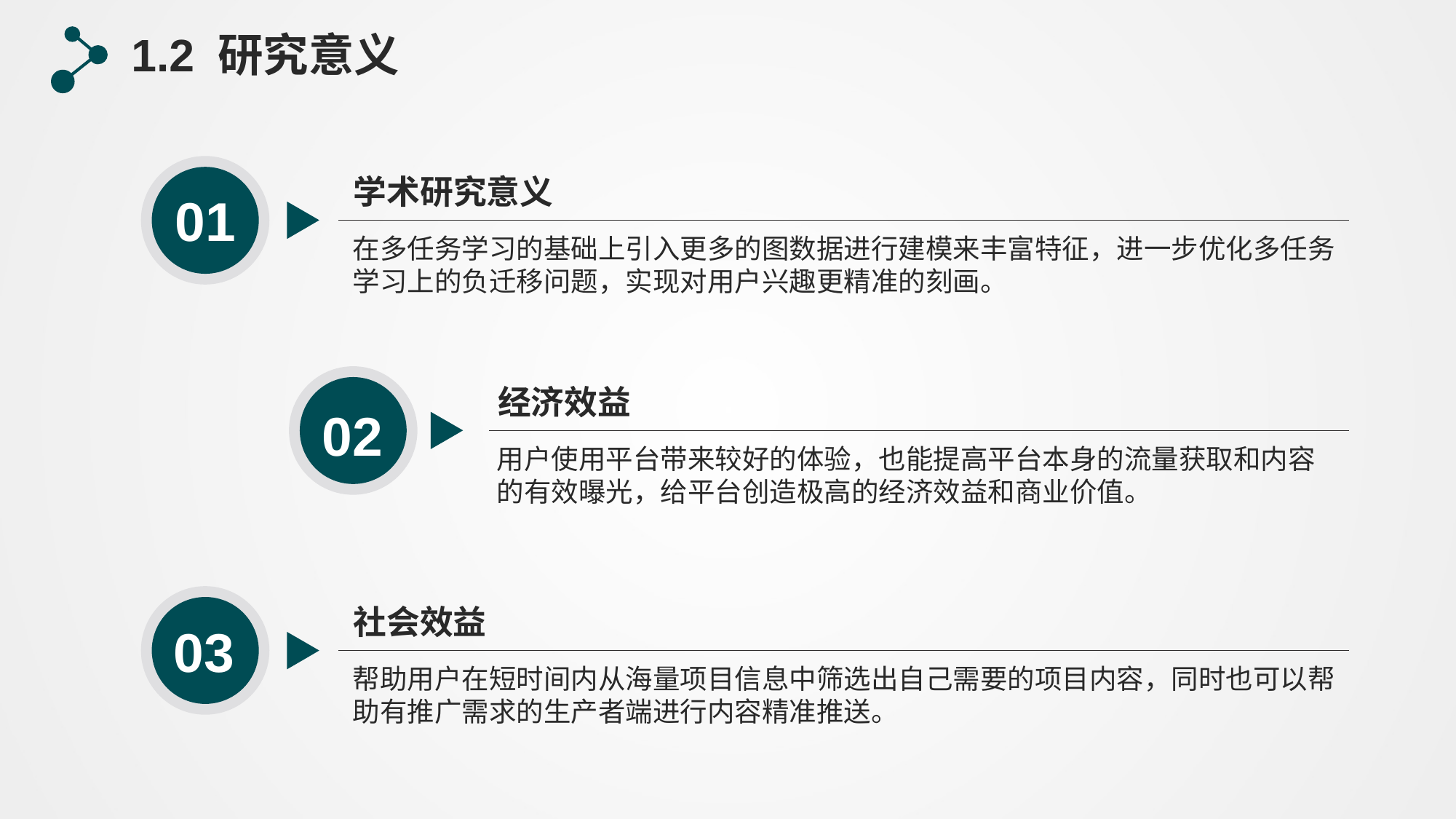

1.2 研究意义

学术研究意义

01

在多任务学习的基础上引入更多的图数据进行建模来丰富特征，进一步优化多任务学习上的负迁移问题，实现对用户兴趣更精准的刻画。

经济效益

02

用户使用平台带来较好的体验，也能提高平台本身的流量获取和内容的有效曝光，给平台创造极高的经济效益和商业价值。

社会效益

03

帮助用户在短时间内从海量项目信息中筛选出自己需要的项目内容，同时也可以帮助有推广需求的生产者端进行内容精准推送。